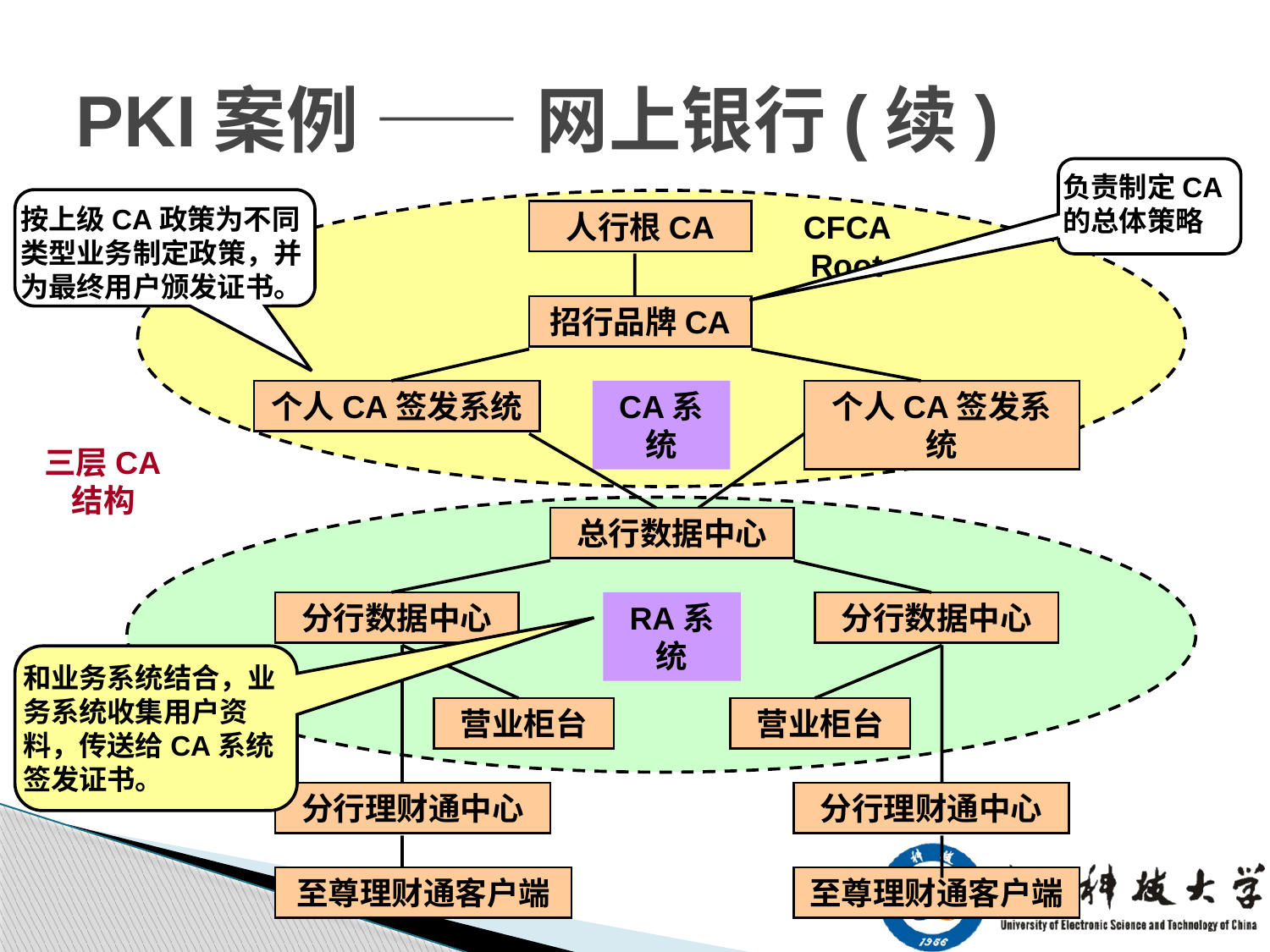

# PKI案例 —— 网上银行(续)
负责制定CA的总体策略
按上级CA政策为不同类型业务制定政策，并为最终用户颁发证书。

人行根CA

招行品牌CA

个人CA签发系统
CA系统
个人CA签发系统

总行数据中心

分行数据中心
RA系统
分行数据中心

营业柜台
营业柜台
分行理财通中心
分行理财通中心

至尊理财通客户端
至尊理财通客户端
CFCA Root
三层CA结构
和业务系统结合，业务系统收集用户资料，传送给CA系统签发证书。